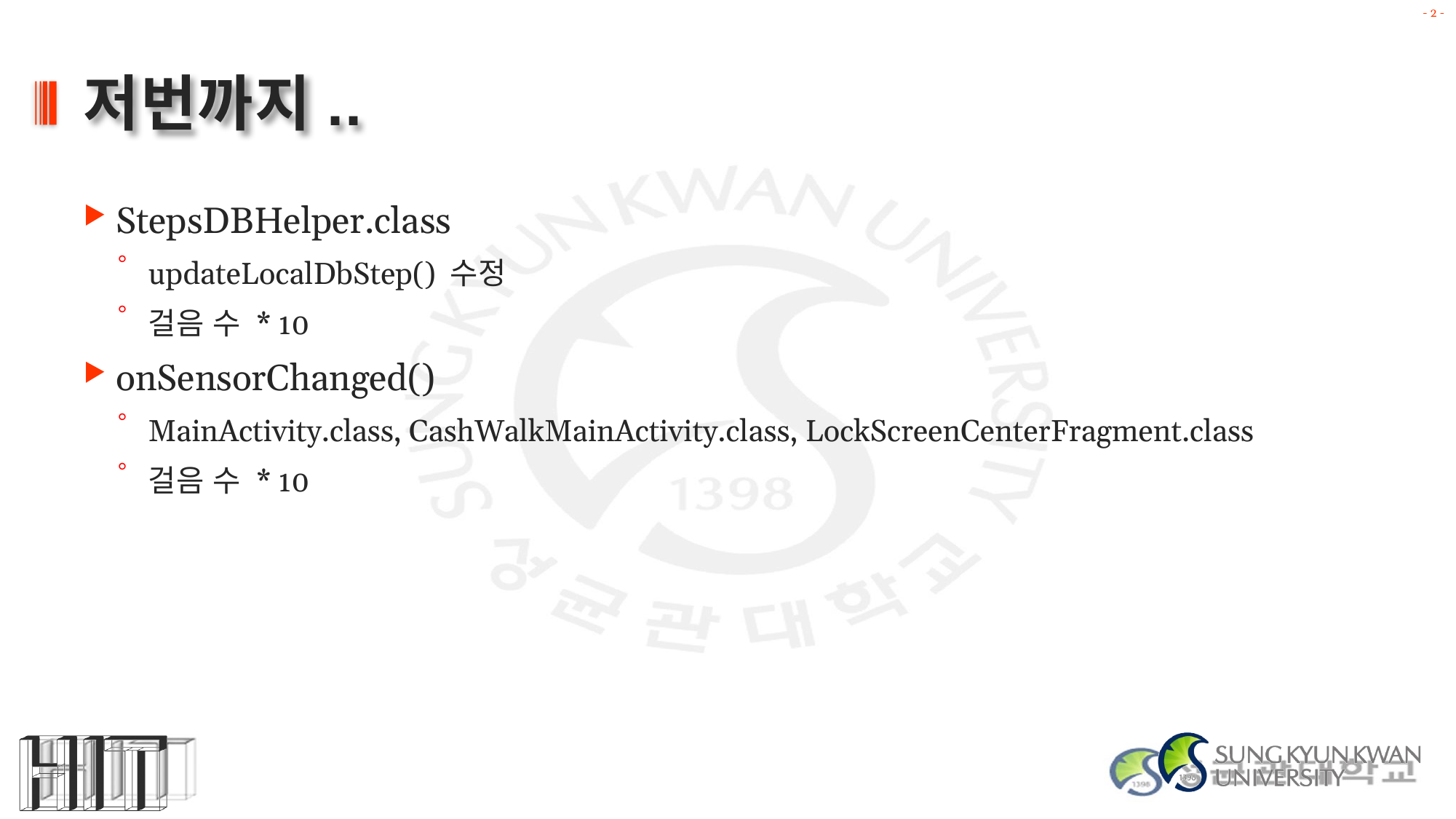

# 저번까지..
StepsDBHelper.class
updateLocalDbStep() 수정
걸음 수 * 10
onSensorChanged()
MainActivity.class, CashWalkMainActivity.class, LockScreenCenterFragment.class
걸음 수 * 10